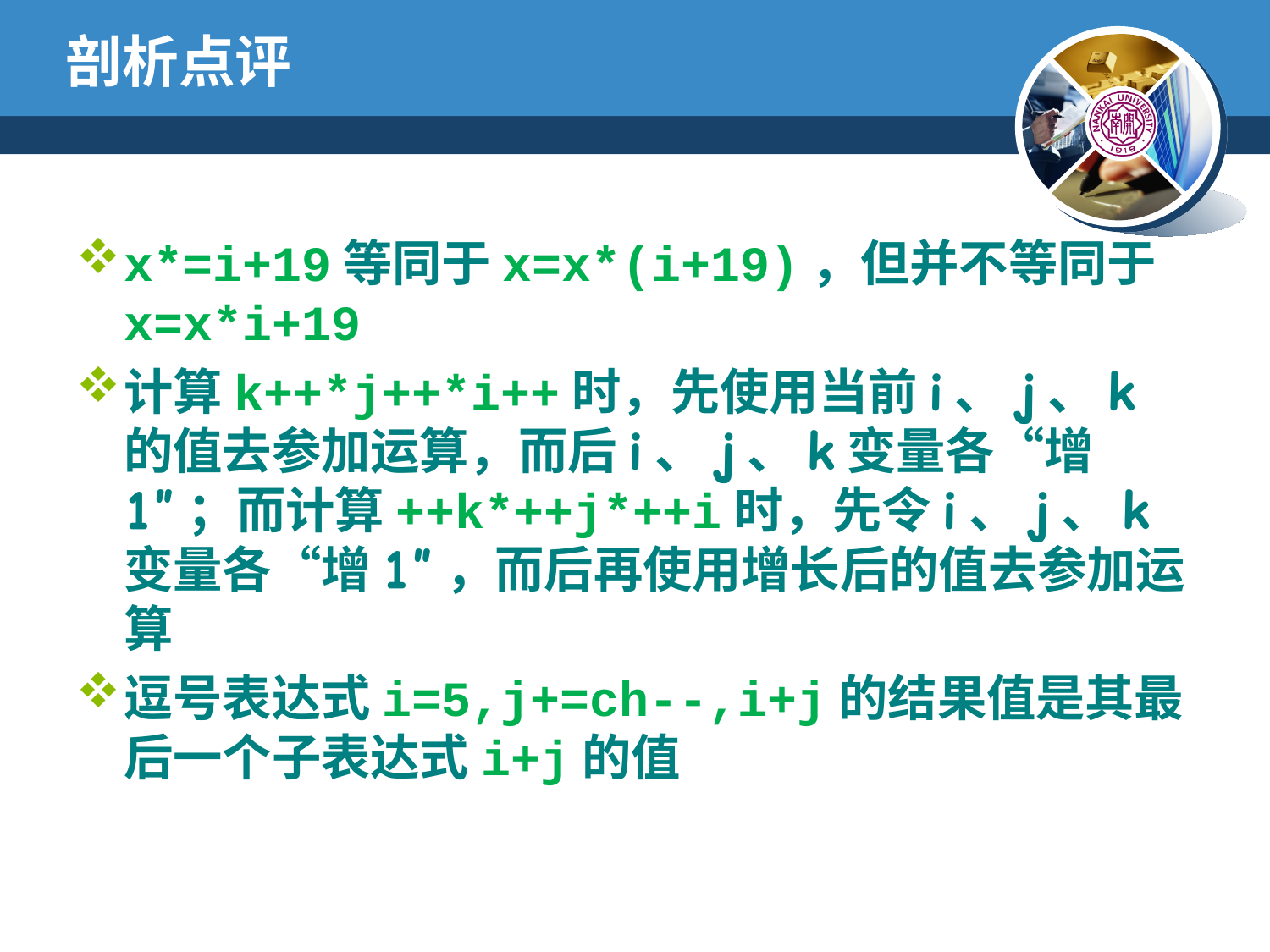

# 剖析点评
x*=i+19等同于x=x*(i+19)，但并不等同于x=x*i+19
计算k++*j++*i++时，先使用当前i、j、k的值去参加运算，而后i、j、k变量各“增1”；而计算++k*++j*++i时，先令i、j、k变量各“增1”，而后再使用增长后的值去参加运算
逗号表达式i=5,j+=ch--,i+j的结果值是其最后一个子表达式i+j的值